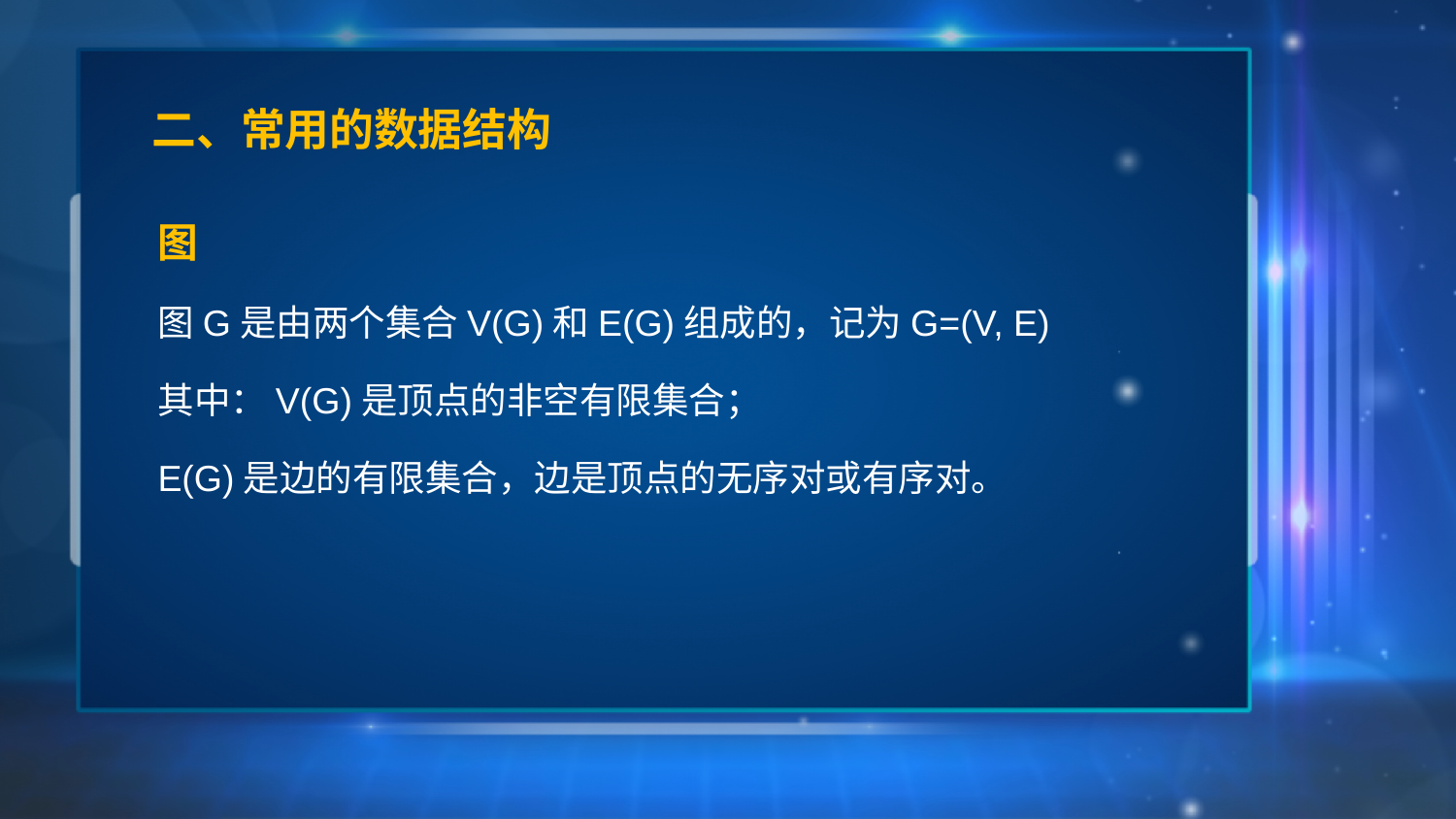

# 二、常用的数据结构
图
图G是由两个集合V(G)和E(G)组成的，记为G=(V, E)
其中：V(G)是顶点的非空有限集合；
E(G)是边的有限集合，边是顶点的无序对或有序对。